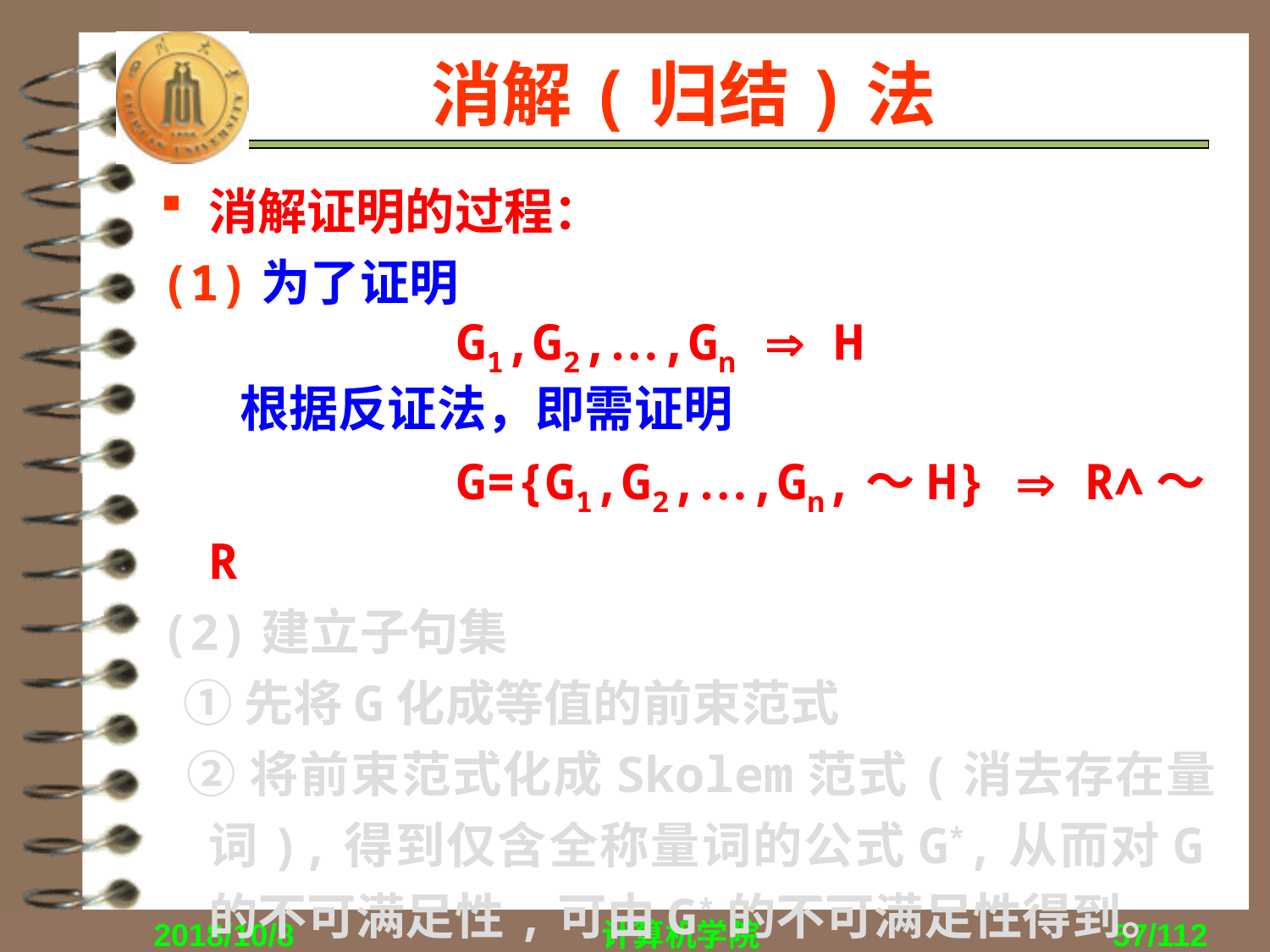

# 消解(归结)法
消解证明的过程：
(1)为了证明
              G1,G2,…,Gn ⇒ H
      根据反证法，即需证明
          G={G1,G2,…,Gn,～H} ⇒ R∧～R
(2)建立子句集
  ①先将G化成等值的前束范式
  ②将前束范式化成Skolem范式(消去存在量词),得到仅含全称量词的公式G*,从而对G的不可满足性,可由G*的不可满足性得到。
2018/10/8
计算机学院
57/112